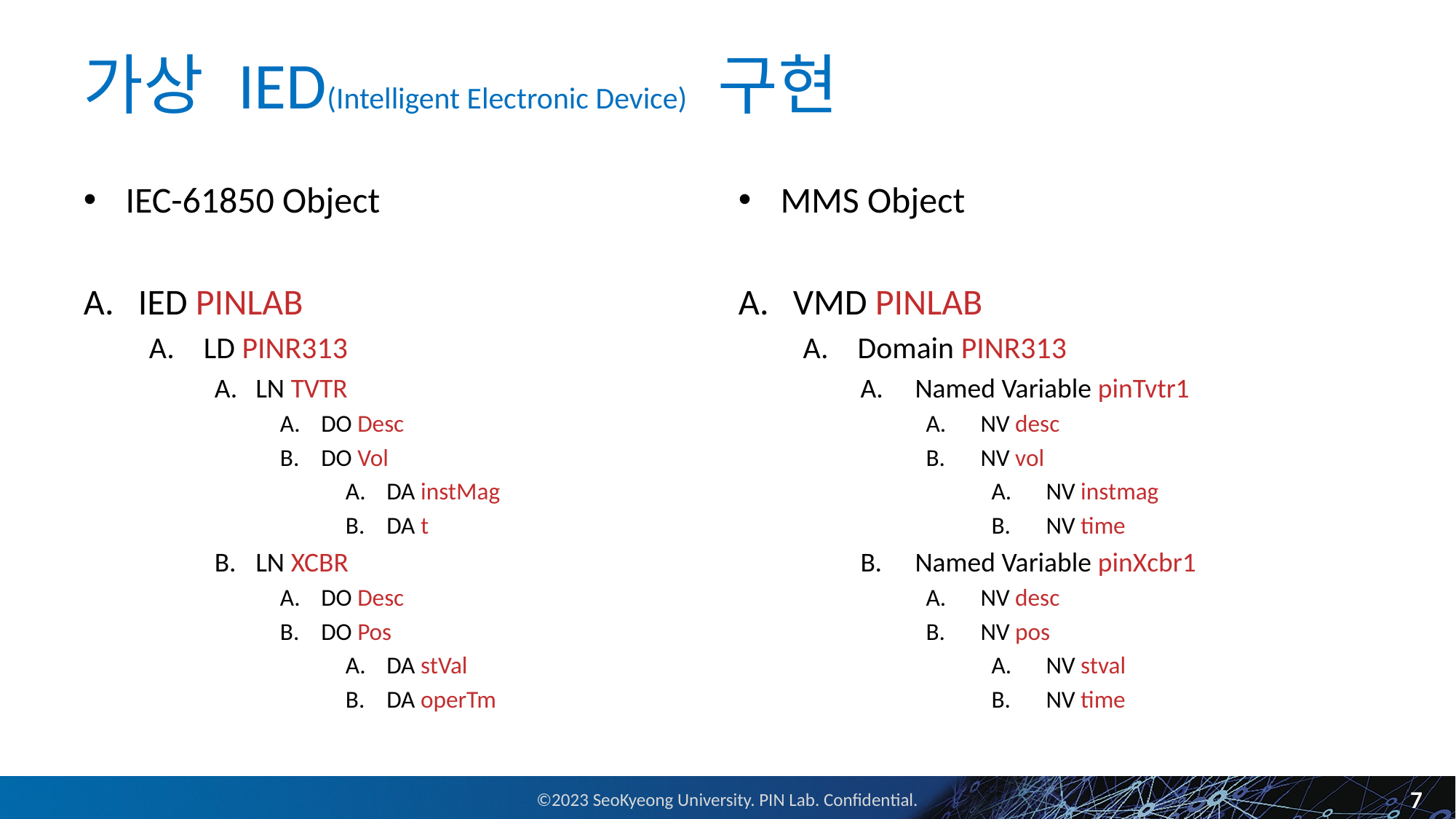

# 가상 IED(Intelligent Electronic Device) 구현
IEC-61850 Object

IED PINLAB
LD PINR313
LN TVTR
DO Desc
DO Vol
DA instMag
DA t
LN XCBR
DO Desc
DO Pos
DA stVal
DA operTm
MMS Object

VMD PINLAB
Domain PINR313
Named Variable pinTvtr1
NV desc
NV vol
NV instmag
NV time
Named Variable pinXcbr1
NV desc
NV pos
NV stval
NV time
7